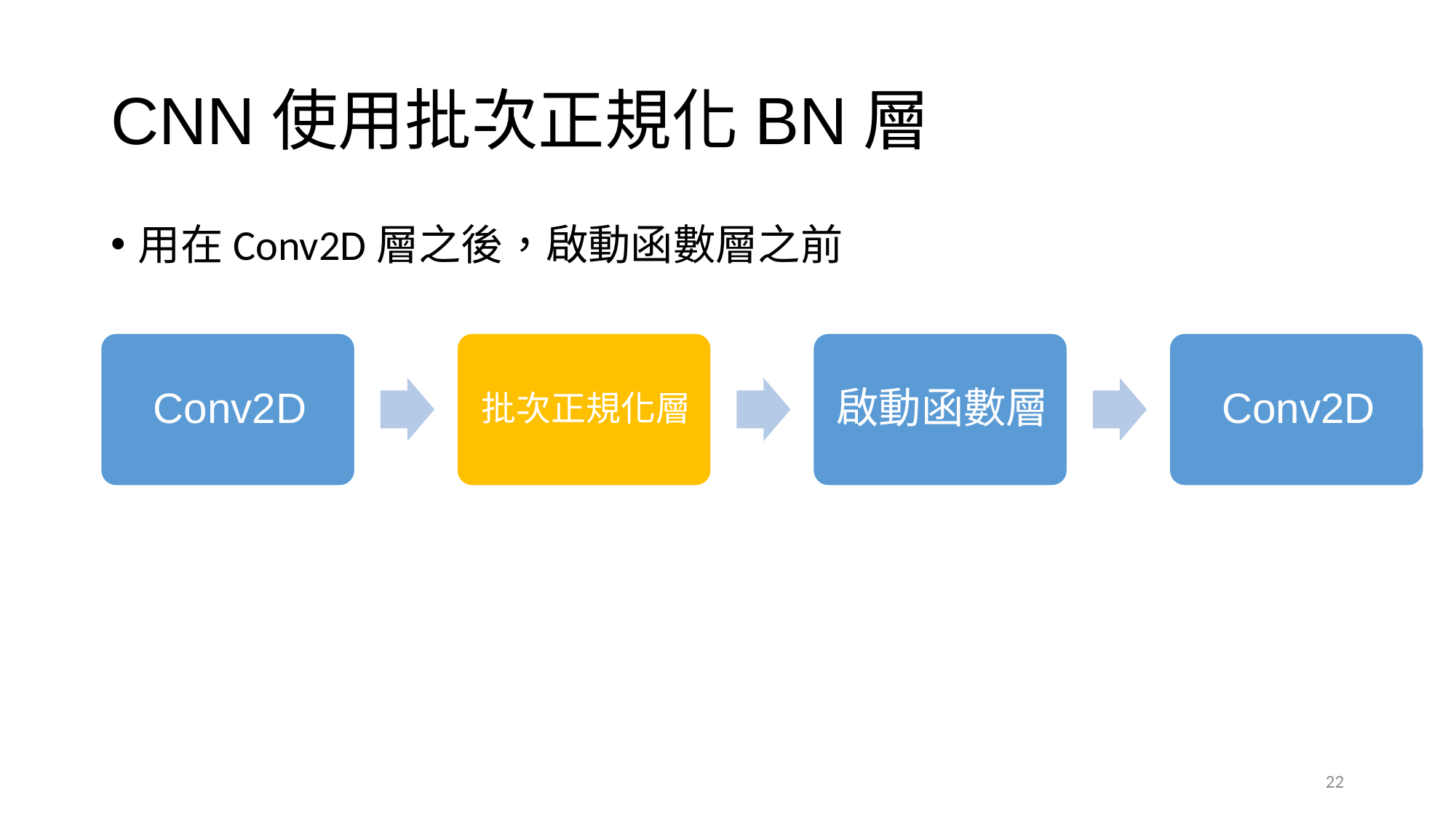

# CNN使用批次正規化BN層
Conv2D

批次正規化層

啟動函數層

Conv2D
用在Conv2D層之後，啟動函數層之前
22